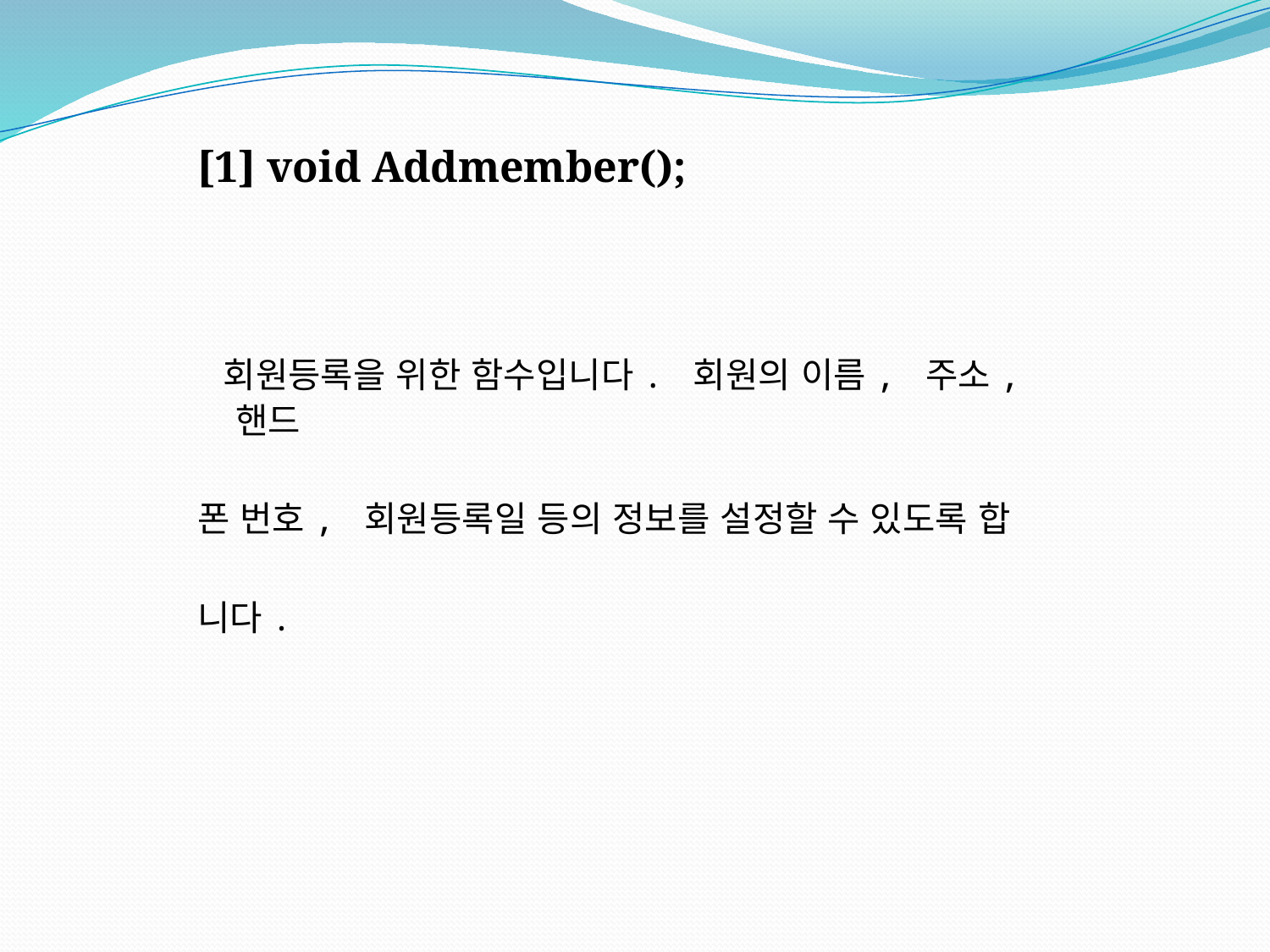

[1] void Addmember();

 회원등록을 위한 함수입니다. 회원의 이름, 주소, 핸드

폰 번호, 회원등록일 등의 정보를 설정할 수 있도록 합

니다.